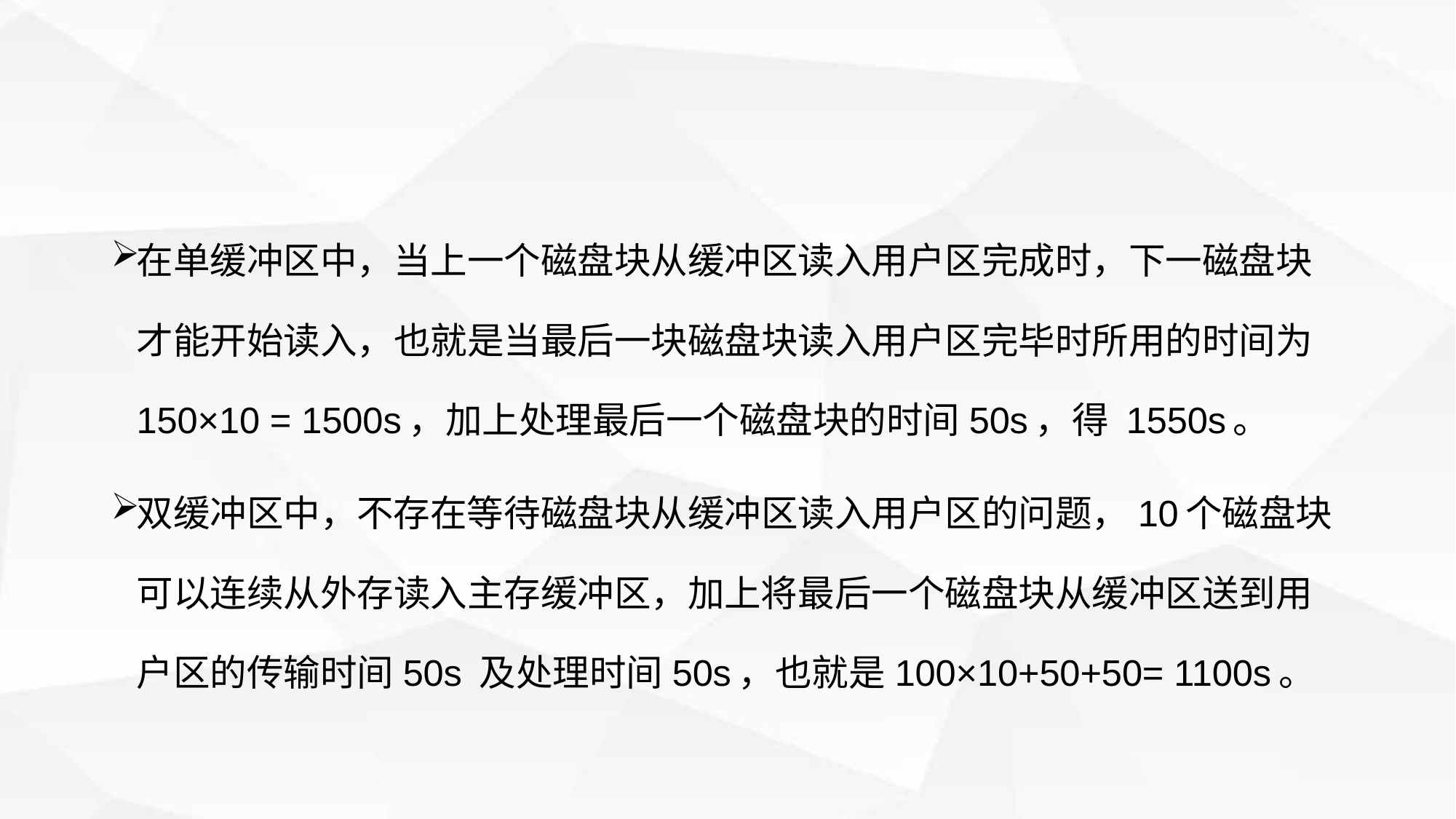

#
在单缓冲区中，当上一个磁盘块从缓冲区读入用户区完成时，下一磁盘块才能开始读入，也就是当最后一块磁盘块读入用户区完毕时所用的时间为150×10 = 1500s，加上处理最后一个磁盘块的时间50s，得 1550s。
双缓冲区中，不存在等待磁盘块从缓冲区读入用户区的问题，10个磁盘块可以连续从外存读入主存缓冲区，加上将最后一个磁盘块从缓冲区送到用户区的传输时间50s 及处理时间50s，也就是100×10+50+50= 1100s。